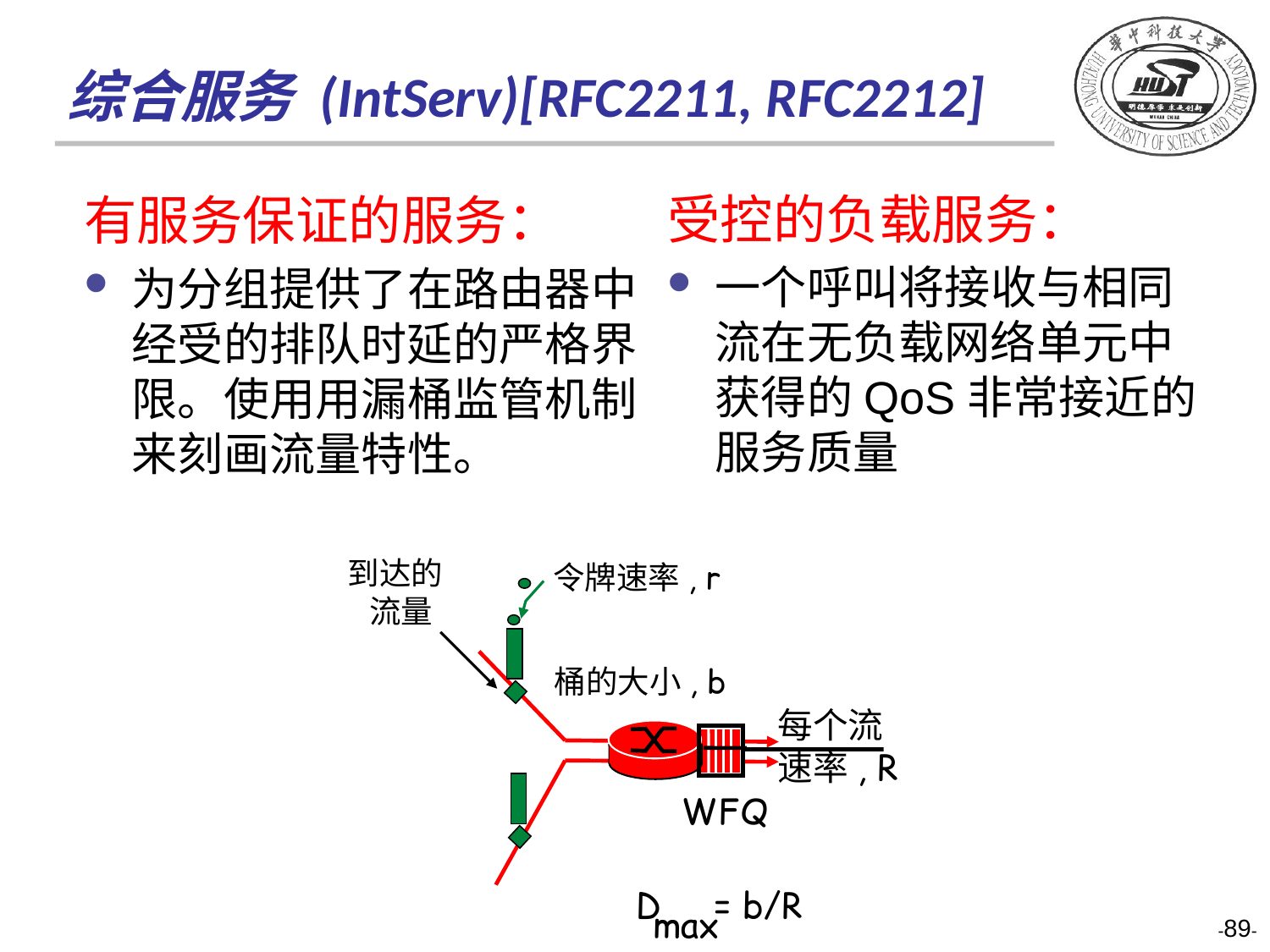

# 综合服务 (IntServ)[RFC2211, RFC2212]
受控的负载服务：
一个呼叫将接收与相同流在无负载网络单元中获得的QoS非常接近的服务质量
有服务保证的服务：
为分组提供了在路由器中经受的排队时延的严格界限。使用用漏桶监管机制来刻画流量特性。
到达的
  流量
令牌速率, r

桶的大小, b
每个流
速率, R

WFQ
D     = b/R
max

-89-